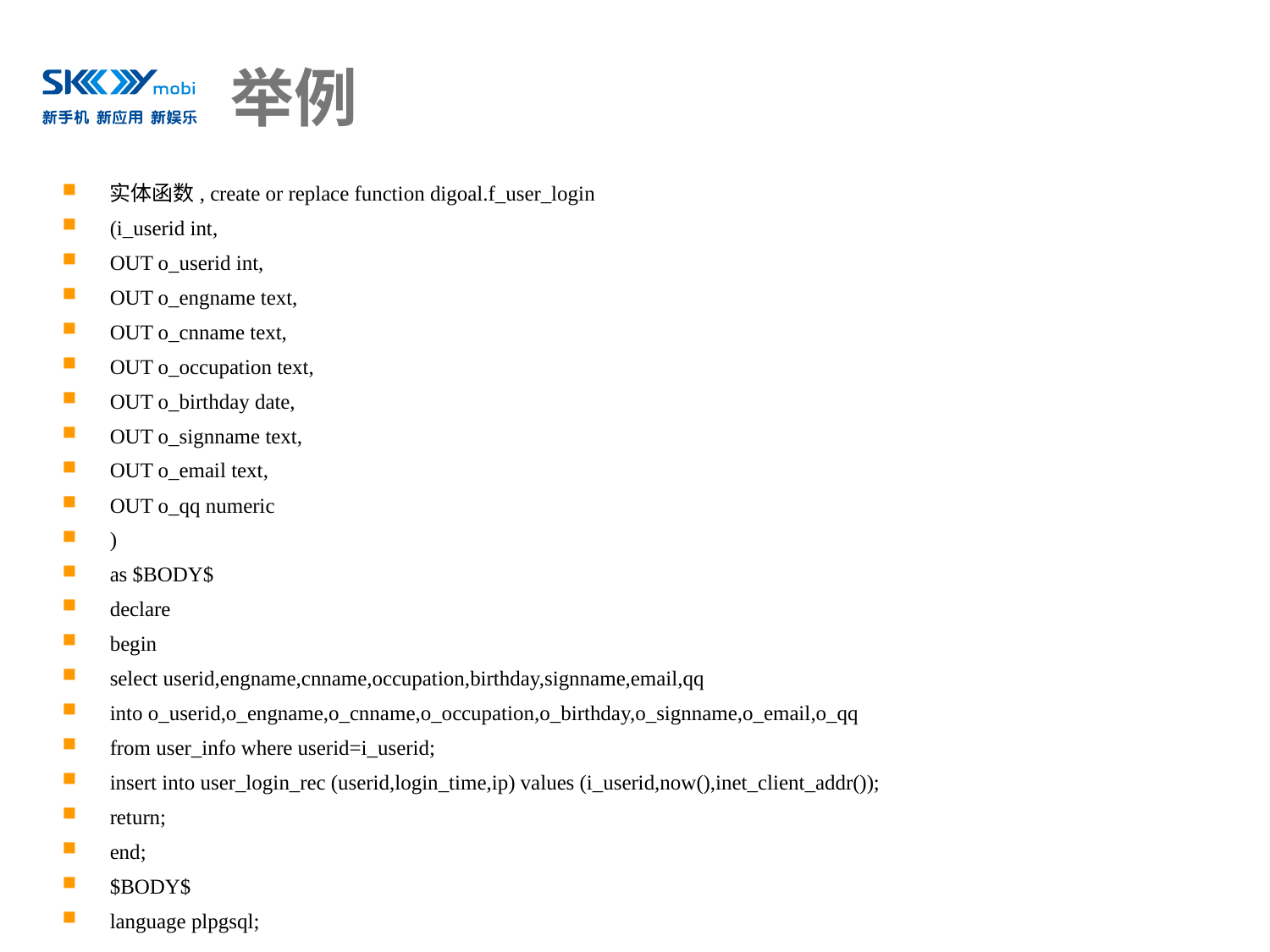

# 举例
实体函数, create or replace function digoal.f_user_login
(i_userid int,
OUT o_userid int,
OUT o_engname text,
OUT o_cnname text,
OUT o_occupation text,
OUT o_birthday date,
OUT o_signname text,
OUT o_email text,
OUT o_qq numeric
)
as $BODY$
declare
begin
select userid,engname,cnname,occupation,birthday,signname,email,qq
into o_userid,o_engname,o_cnname,o_occupation,o_birthday,o_signname,o_email,o_qq
from user_info where userid=i_userid;
insert into user_login_rec (userid,login_time,ip) values (i_userid,now(),inet_client_addr());
return;
end;
$BODY$
language plpgsql;